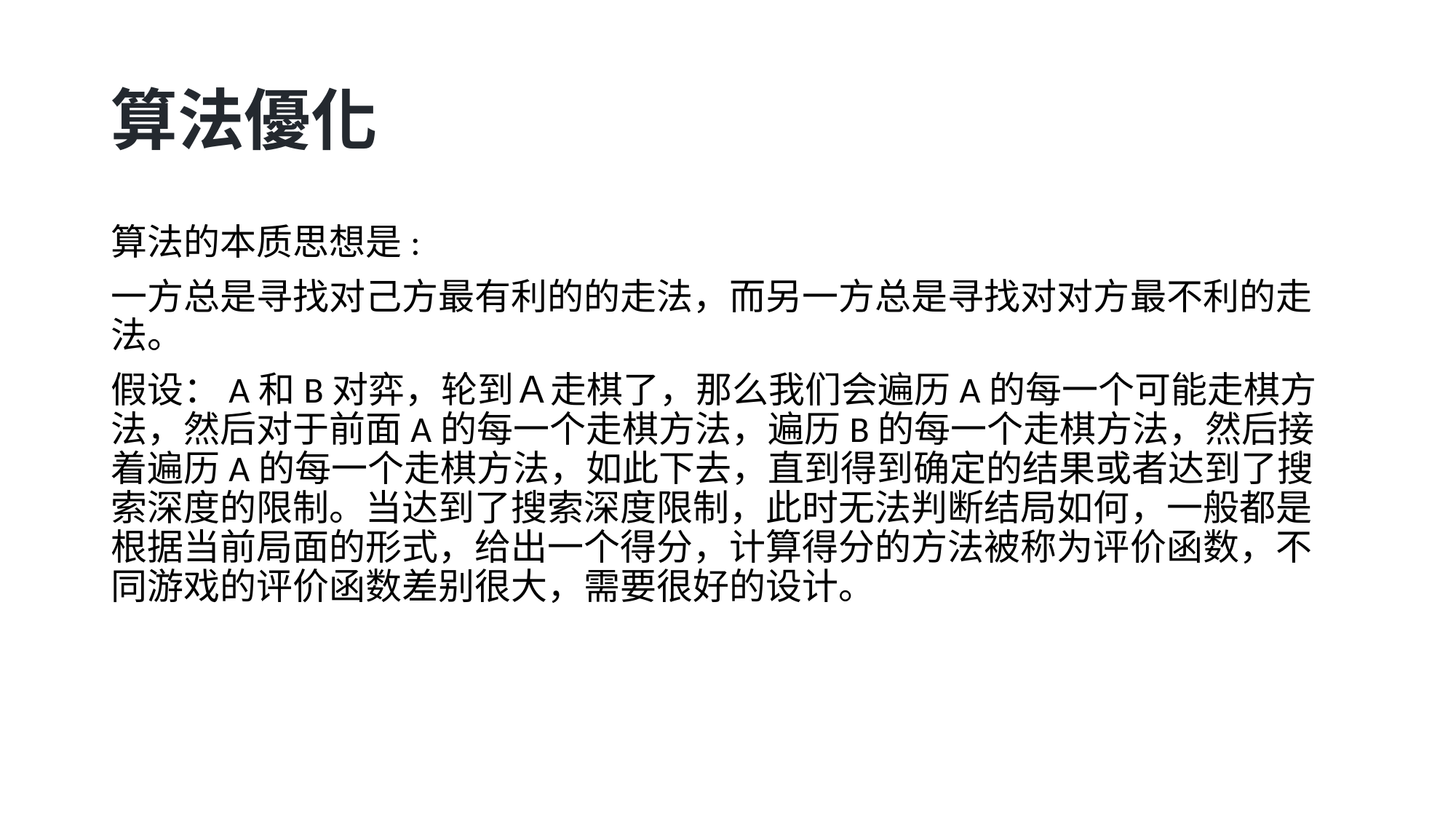

# 算法優化
算法的本质思想是:
一方总是寻找对己方最有利的的走法，而另一方总是寻找对对方最不利的走法。
假设：A和B对弈，轮到Ａ走棋了，那么我们会遍历A的每一个可能走棋方法，然后对于前面A的每一个走棋方法，遍历B的每一个走棋方法，然后接着遍历A的每一个走棋方法，如此下去，直到得到确定的结果或者达到了搜索深度的限制。当达到了搜索深度限制，此时无法判断结局如何，一般都是根据当前局面的形式，给出一个得分，计算得分的方法被称为评价函数，不同游戏的评价函数差别很大，需要很好的设计。